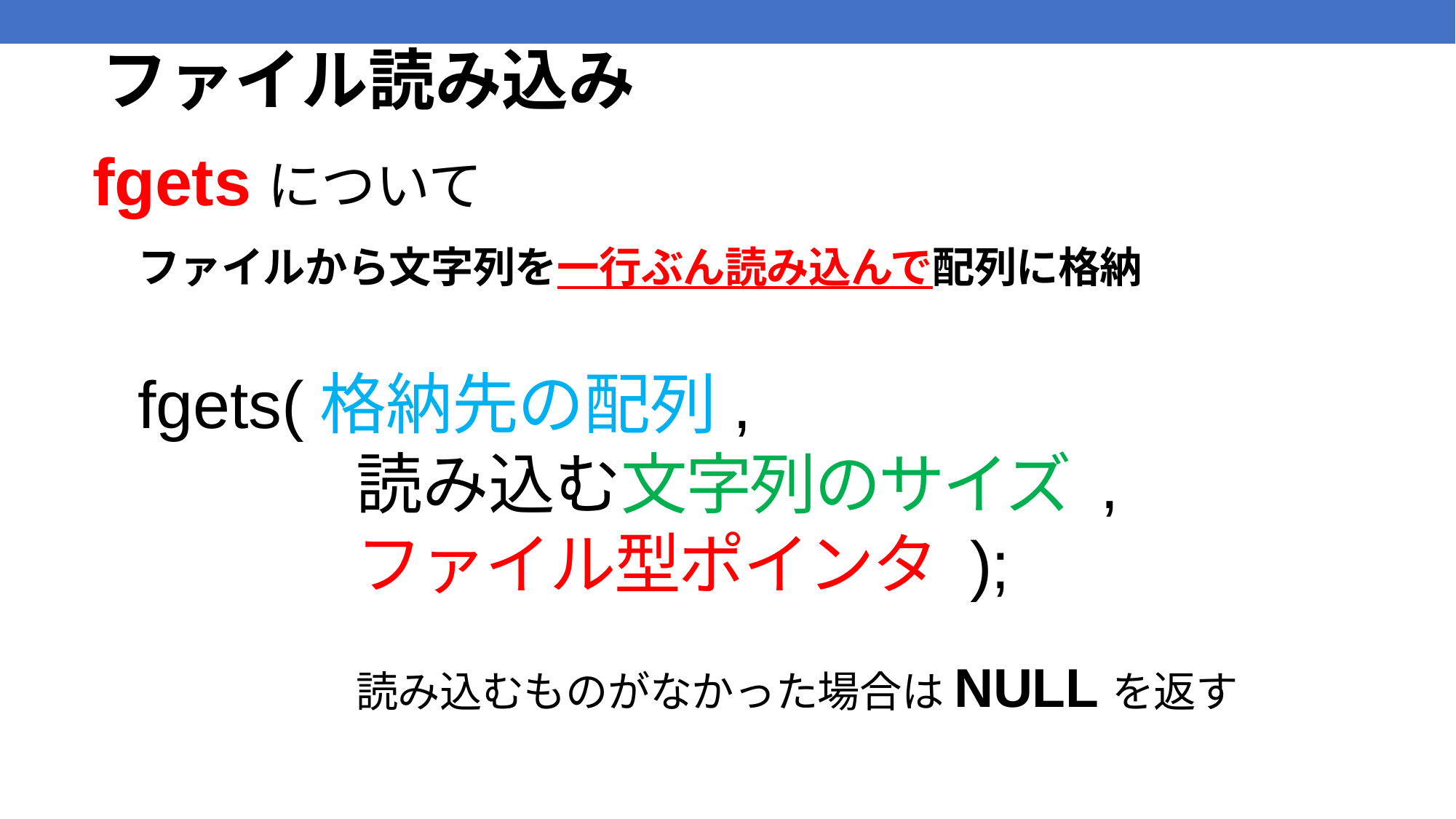

ファイル読み込み
# fgetsについて
ファイルから文字列を一行ぶん読み込んで配列に格納

fgets(格納先の配列,
読み込む文字列のサイズ ,
ファイル型ポインタ );
読み込むものがなかった場合はNULLを返す